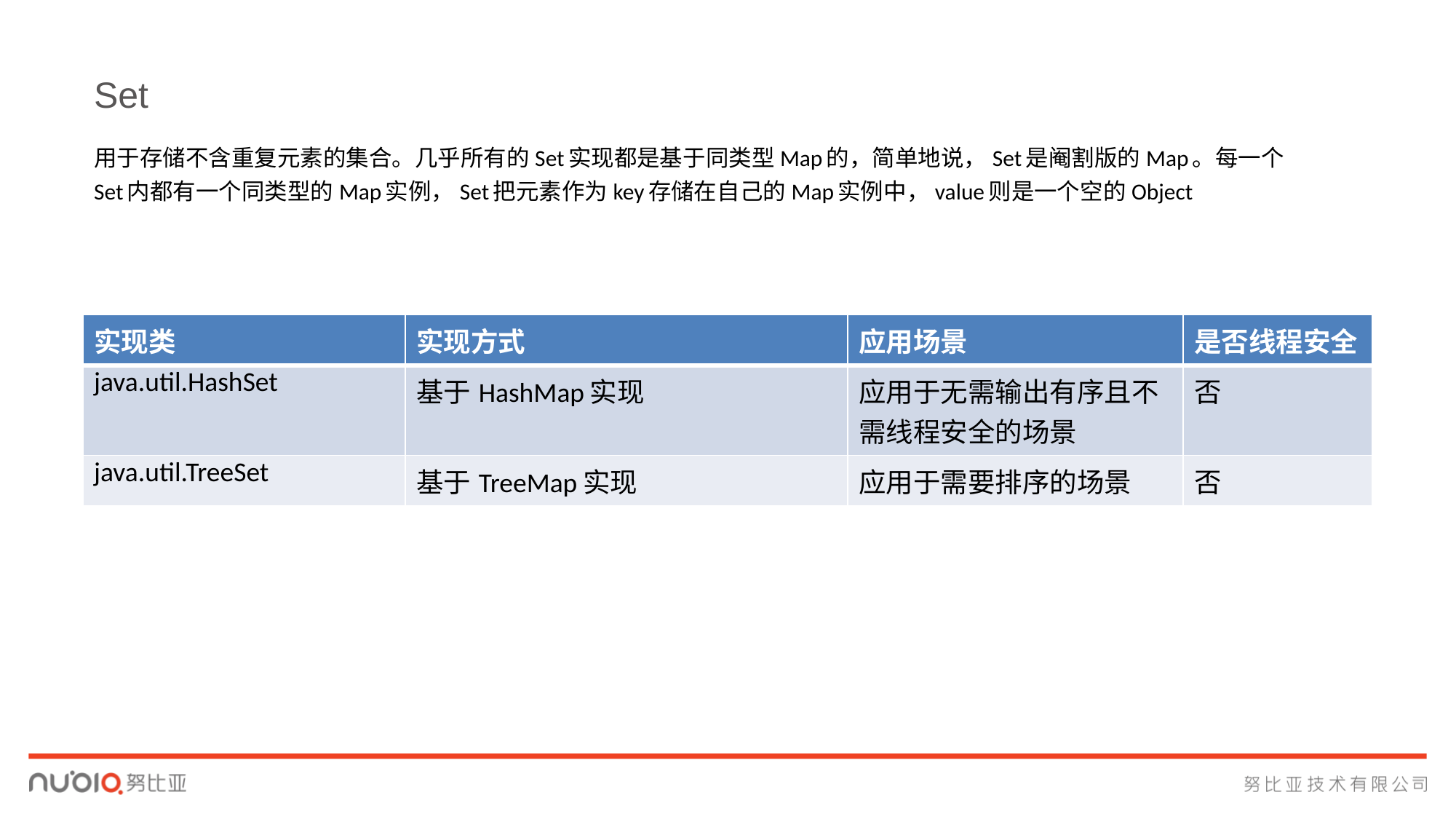

Set

用于存储不含重复元素的集合。几乎所有的Set实现都是基于同类型Map的，简单地说，Set是阉割版的Map。每一个Set内都有一个同类型的Map实例，Set把元素作为key存储在自己的Map实例中，value则是一个空的Object
| 实现类 | 实现方式 | 应用场景 | 是否线程安全 |
| --- | --- | --- | --- |
| java.util.HashSet | 基于HashMap实现 | 应用于无需输出有序且不需线程安全的场景 | 否 |
| java.util.TreeSet | 基于TreeMap实现 | 应用于需要排序的场景 | 否 |